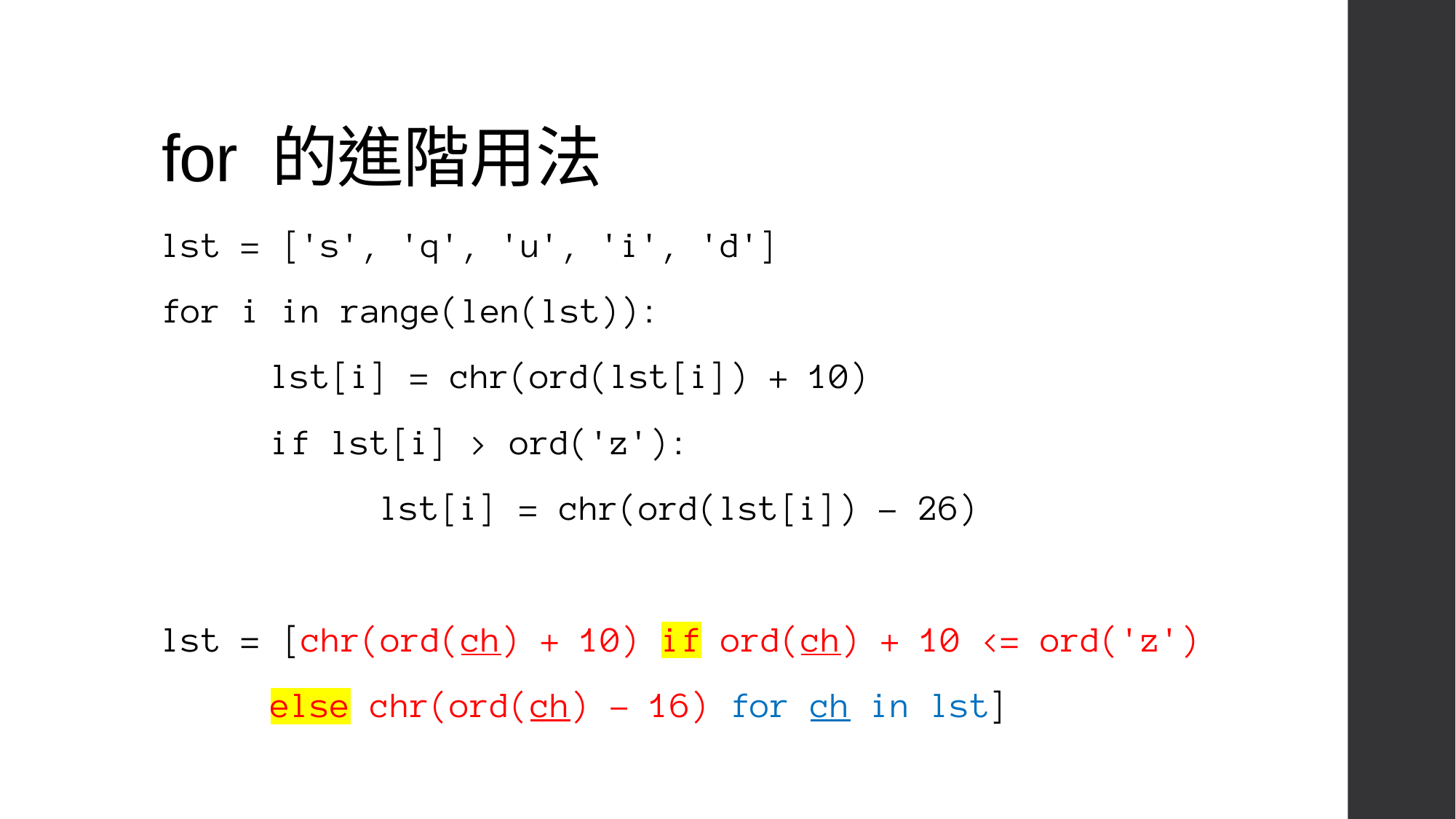

# for 的進階用法
lst = ['s', 'q', 'u', 'i', 'd']
for i in range(len(lst)):
	lst[i] = chr(ord(lst[i]) + 10)
	if lst[i] > ord('z'):
		lst[i] = chr(ord(lst[i]) - 26)

lst = [chr(ord(ch) + 10) if ord(ch) + 10 <= ord('z')
	else chr(ord(ch) - 16) for ch in lst]